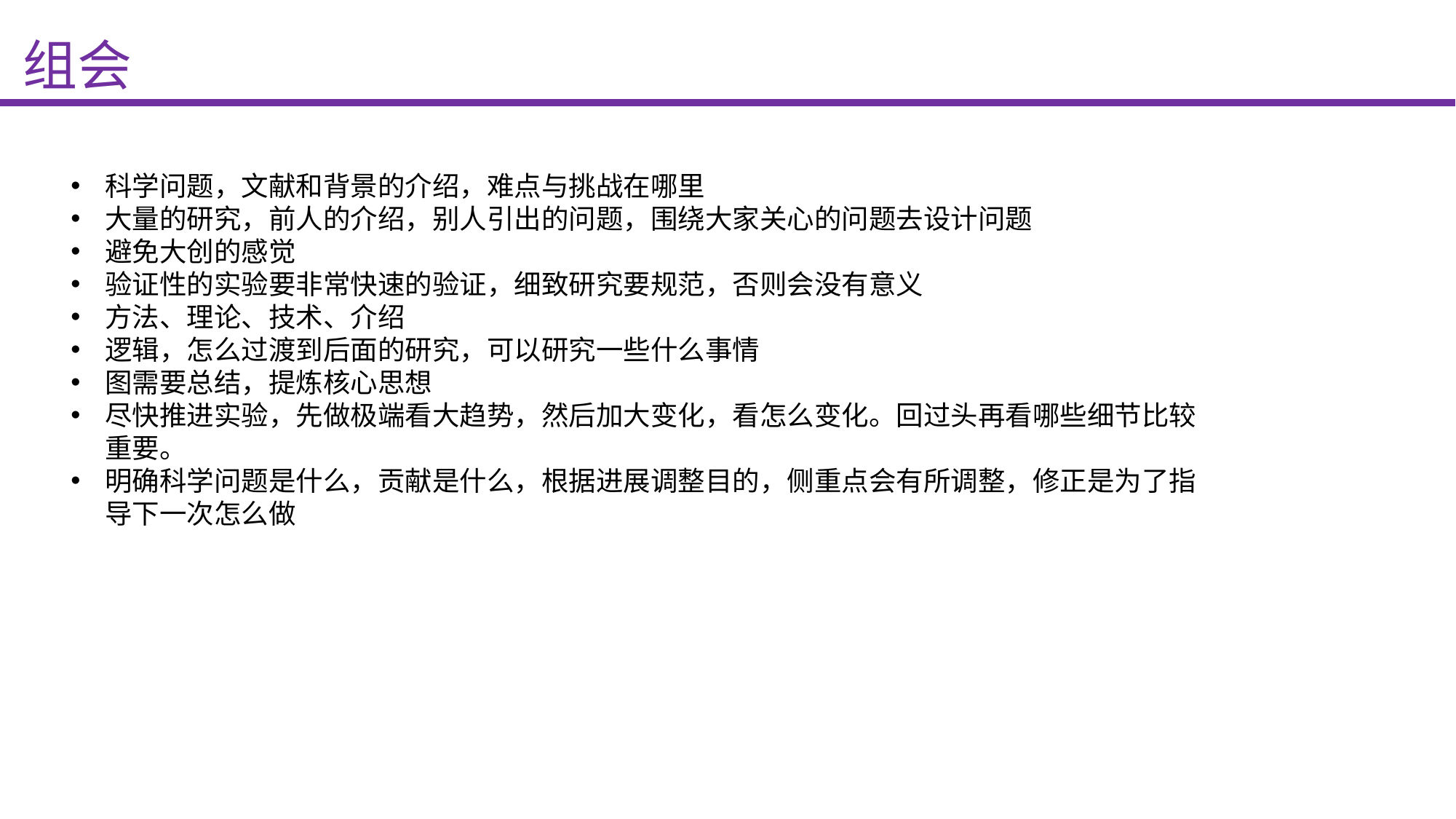

组会
科学问题，文献和背景的介绍，难点与挑战在哪里
大量的研究，前人的介绍，别人引出的问题，围绕大家关心的问题去设计问题
避免大创的感觉
验证性的实验要非常快速的验证，细致研究要规范，否则会没有意义
方法、理论、技术、介绍
逻辑，怎么过渡到后面的研究，可以研究一些什么事情
图需要总结，提炼核心思想
尽快推进实验，先做极端看大趋势，然后加大变化，看怎么变化。回过头再看哪些细节比较重要。
明确科学问题是什么，贡献是什么，根据进展调整目的，侧重点会有所调整，修正是为了指导下一次怎么做